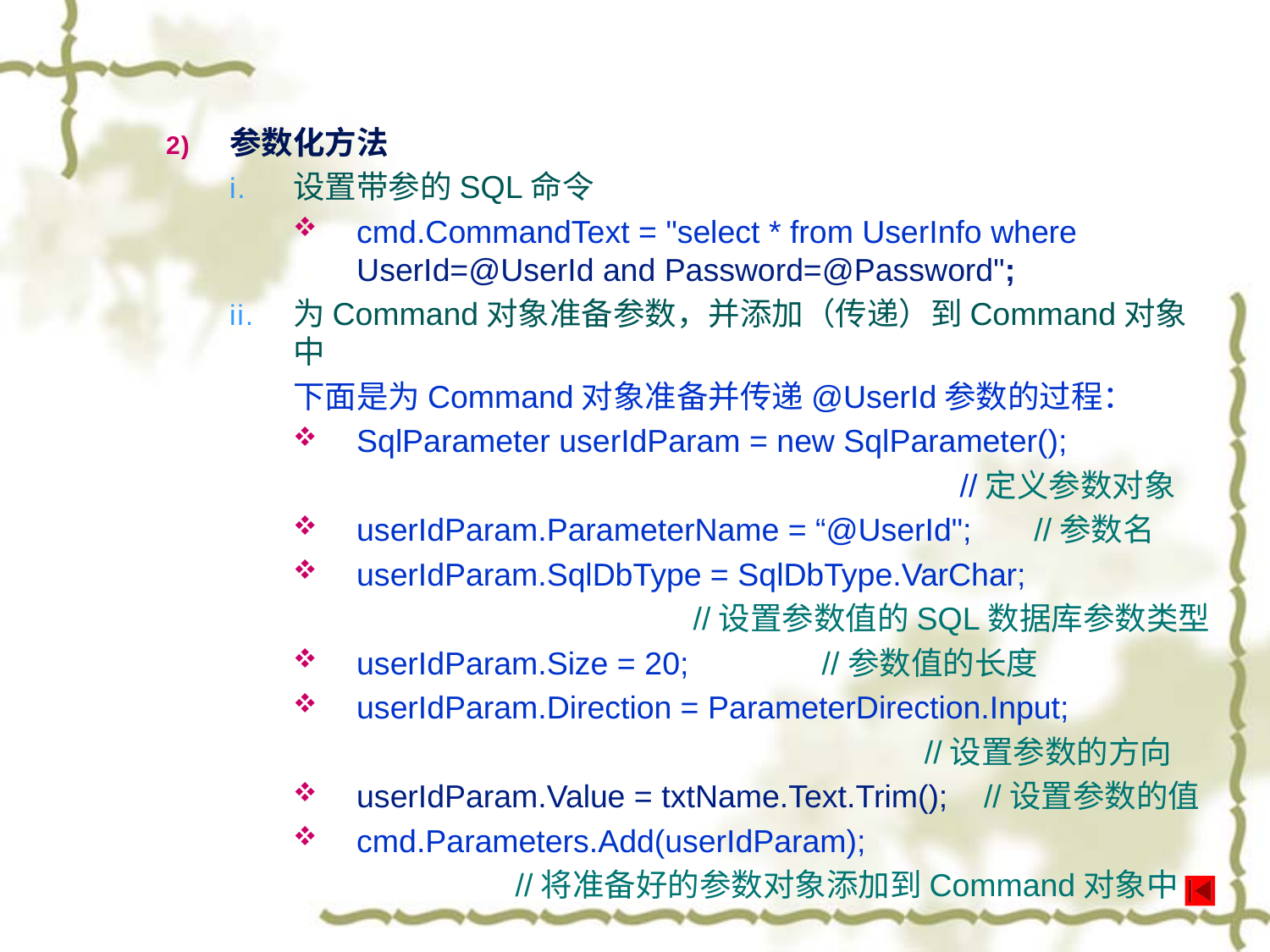

参数化方法
设置带参的SQL命令
cmd.CommandText = "select * from UserInfo where UserId=@UserId and Password=@Password";
为Command对象准备参数，并添加（传递）到Command对象中
下面是为Command对象准备并传递@UserId参数的过程：
SqlParameter userIdParam = new SqlParameter();
                                                                           //定义参数对象
userIdParam.ParameterName = “@UserId";       //参数名
userIdParam.SqlDbType = SqlDbType.VarChar;
                                             //设置参数值的SQL数据库参数类型
userIdParam.Size = 20;               //参数值的长度
userIdParam.Direction = ParameterDirection.Input;
                                                                       //设置参数的方向
userIdParam.Value = txtName.Text.Trim();    //设置参数的值
cmd.Parameters.Add(userIdParam);
                         //将准备好的参数对象添加到Command对象中